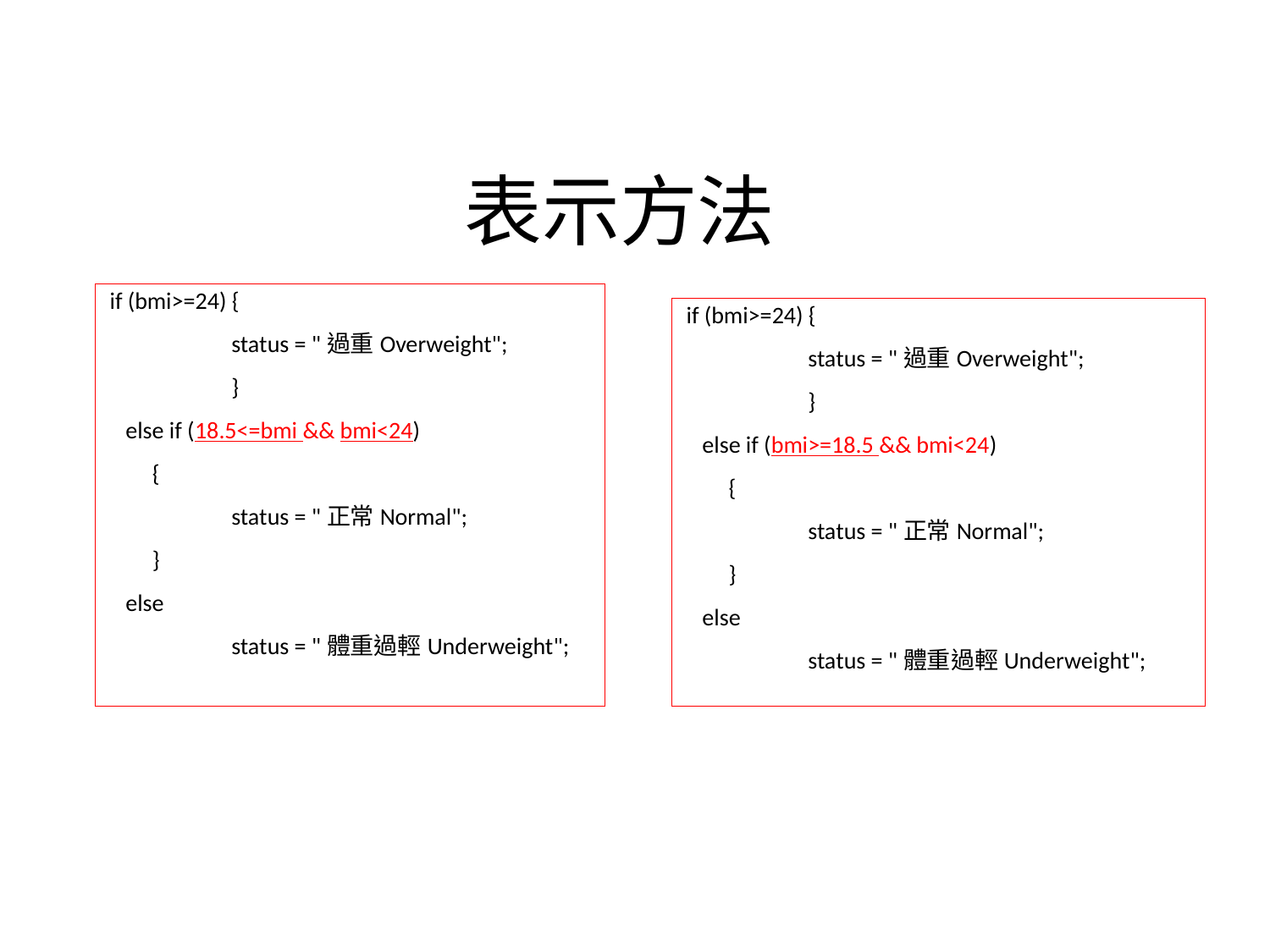

# 表示方法
 if (bmi>=24) {
	status = "過重Overweight";
	}
    else if (18.5<=bmi && bmi<24)
         {
	status = "正常Normal";
         }
    else
	status = "體重過輕Underweight";
 if (bmi>=24) {
	status = "過重Overweight";
	}
    else if (bmi>=18.5 && bmi<24)
         {
	status = "正常Normal";
         }
    else
	status = "體重過輕Underweight";